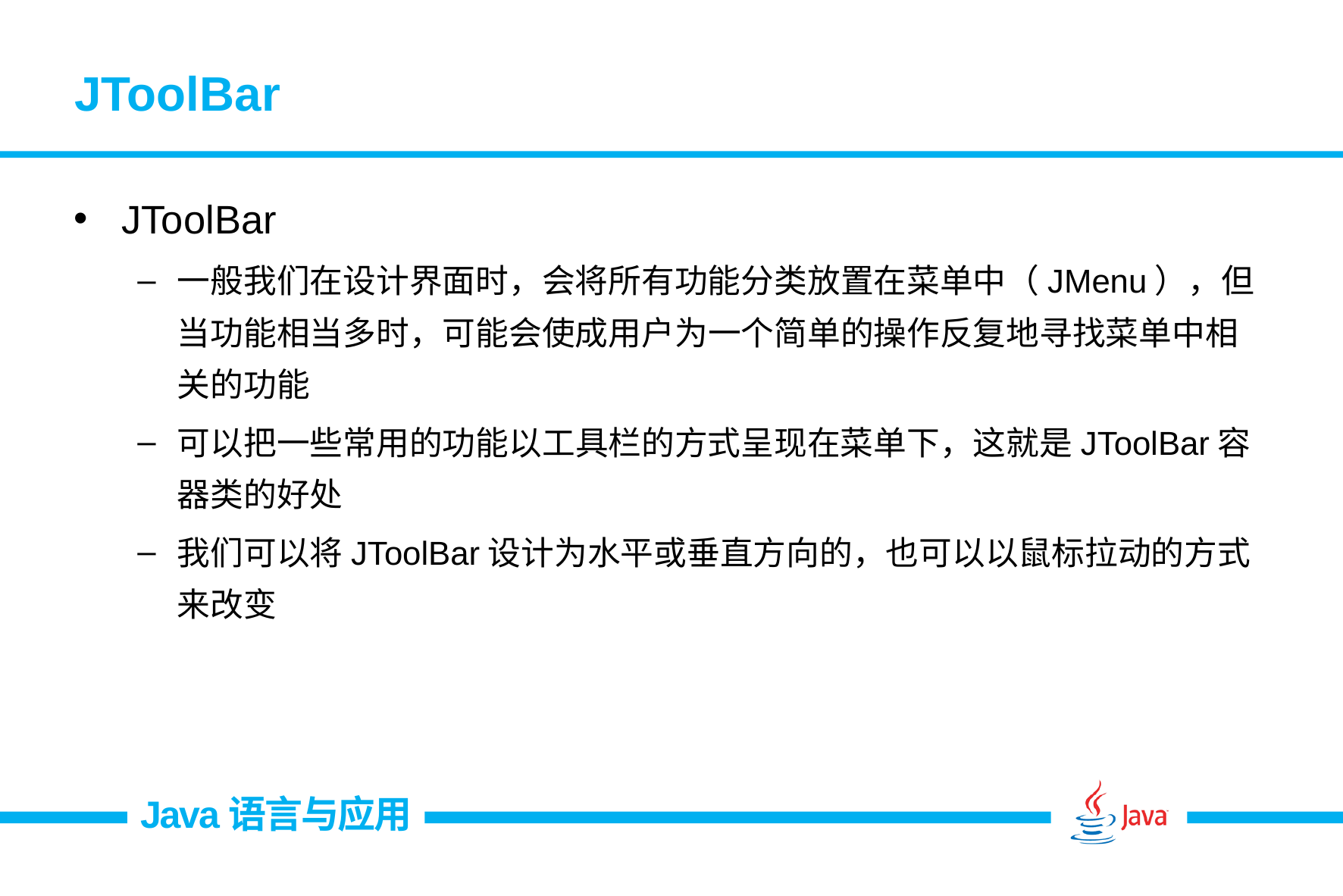

# JToolBar
JToolBar
一般我们在设计界面时，会将所有功能分类放置在菜单中（JMenu），但当功能相当多时，可能会使成用户为一个简单的操作反复地寻找菜单中相关的功能
可以把一些常用的功能以工具栏的方式呈现在菜单下，这就是JToolBar容器类的好处
我们可以将JToolBar设计为水平或垂直方向的，也可以以鼠标拉动的方式来改变